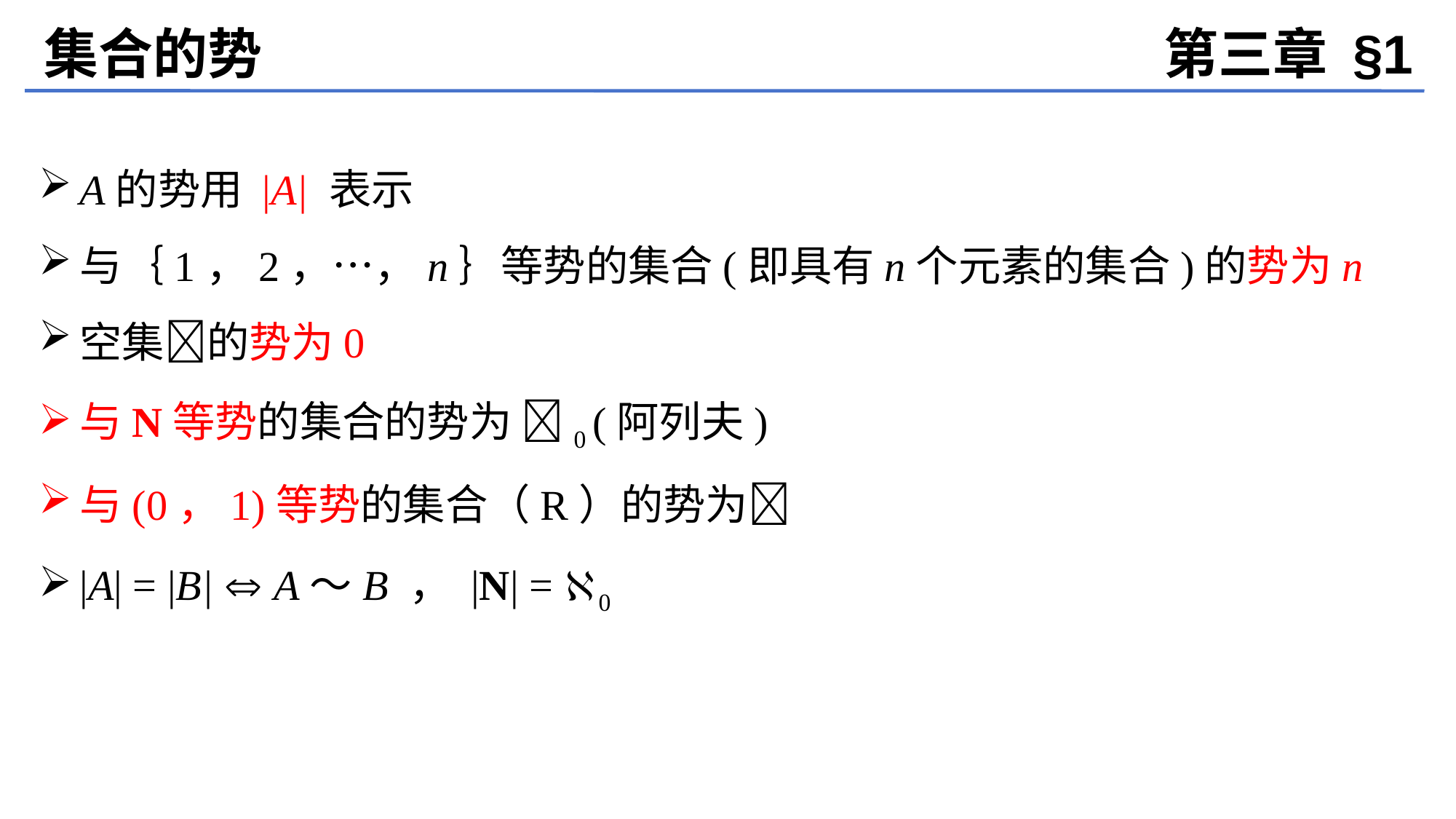

集合的势
第三章 §1
A的势用 |A| 表示
与｛1，2，…，n｝等势的集合(即具有n个元素的集合)的势为n
空集∅的势为0
与N等势的集合的势为 ℵ0 (阿列夫)
与(0，1)等势的集合（R）的势为ℵ
|A| = |B| ⇔ A～B ， |N| = ℵ0